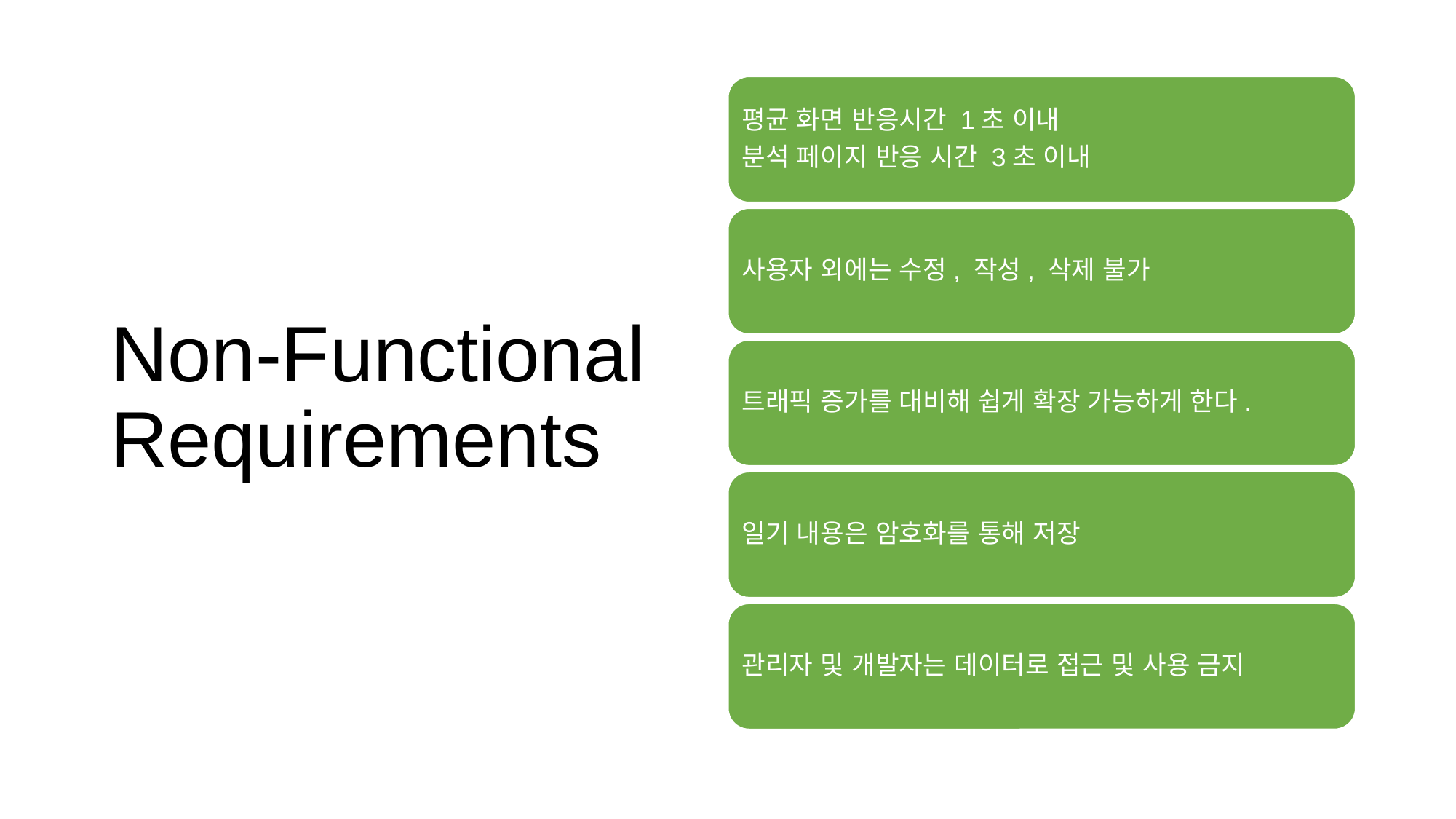

# Non-Functional Requirements

평균 화면 반응시간 1초 이내
분석 페이지 반응 시간 3초 이내

사용자 외에는 수정, 작성, 삭제 불가

트래픽 증가를 대비해 쉽게 확장 가능하게 한다.

일기 내용은 암호화를 통해 저장

관리자 및 개발자는 데이터로 접근 및 사용 금지